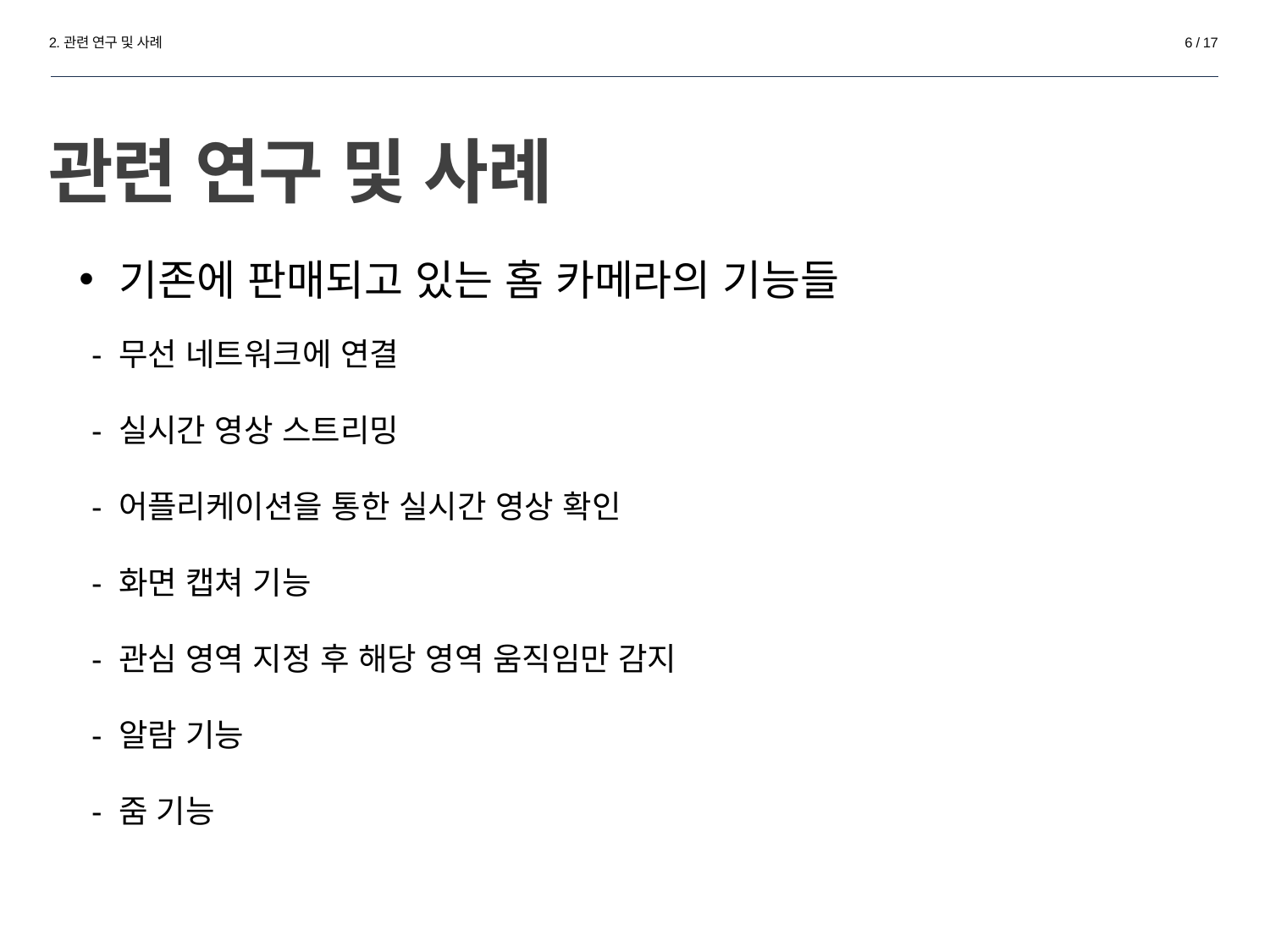

2.관련 연구 및 사례
6 / 17
# 관련 연구 및 사례

기존에 판매되고 있는 홈 카메라의 기능들
- 무선 네트워크에 연결

- 실시간 영상 스트리밍

- 어플리케이션을 통한 실시간 영상 확인

- 화면 캡쳐 기능

- 관심 영역 지정 후 해당 영역 움직임만 감지

- 알람 기능

- 줌 기능